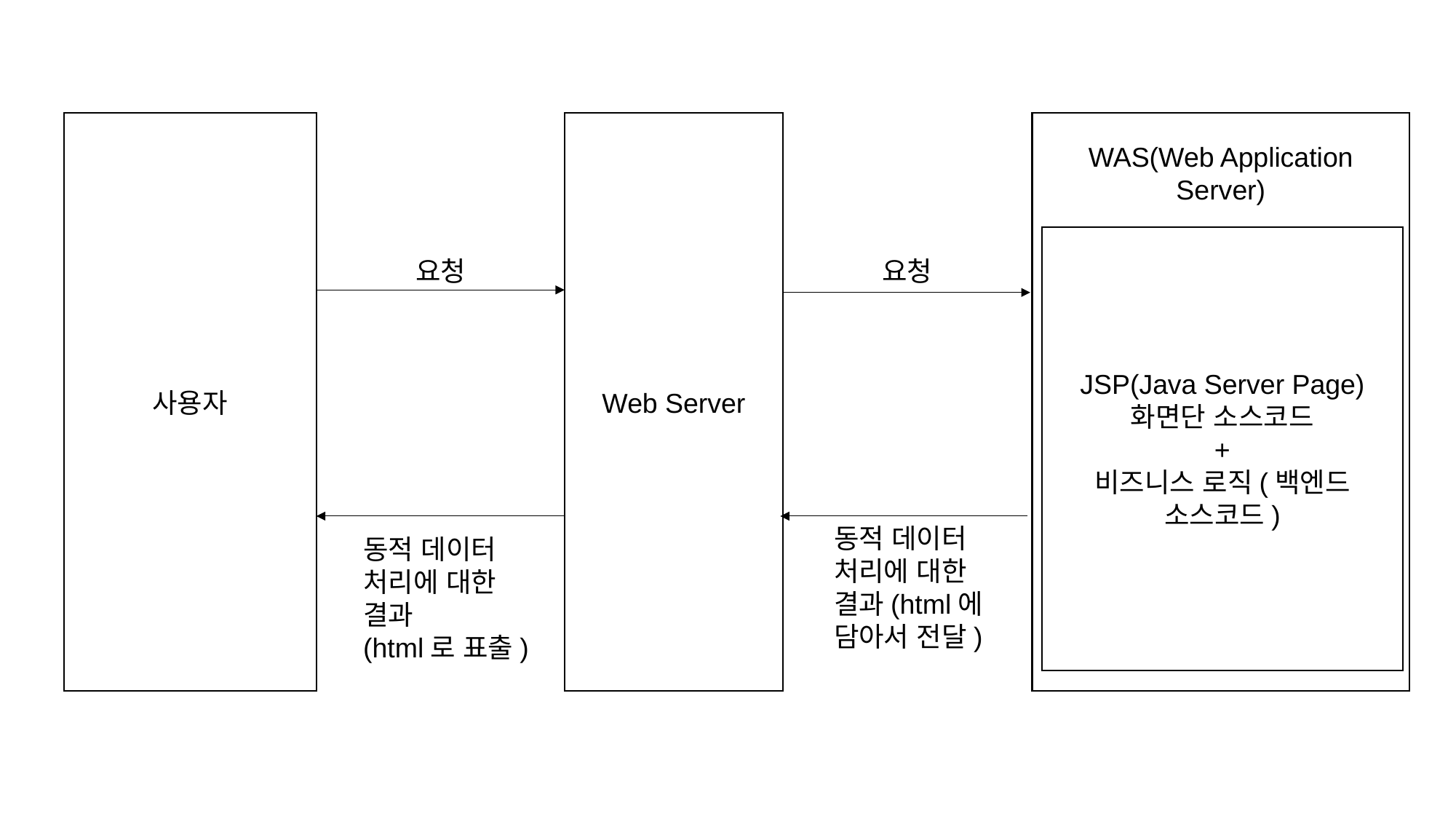

사용자
Web Server
WAS(Web Application Server)

JSP(Java Server Page)
화면단 소스코드
+
비즈니스 로직(백엔드 소스코드)
요청
요청
동적 데이터
처리에 대한
결과(html에
담아서 전달)
동적 데이터
처리에 대한
결과
(html로 표출)